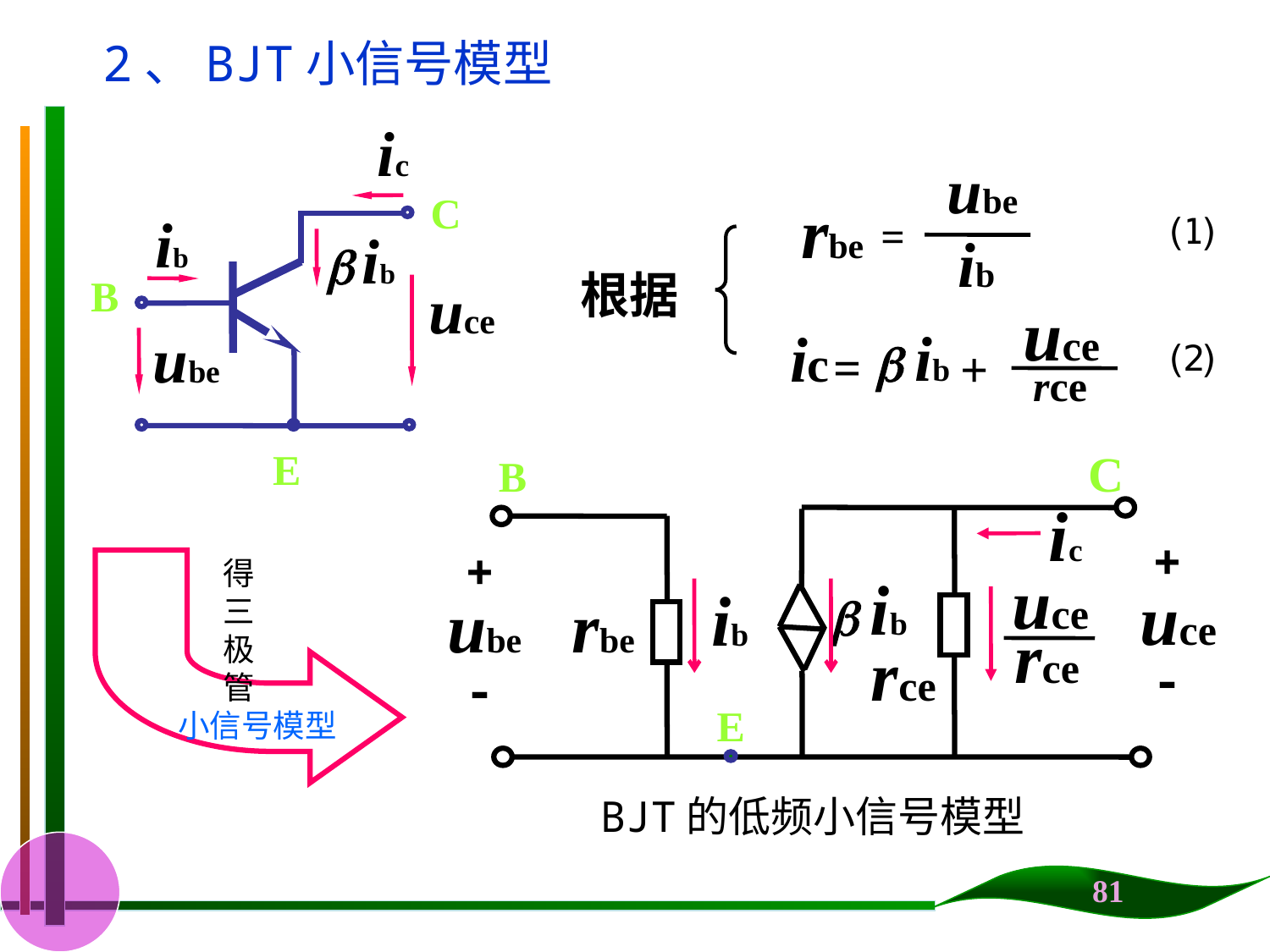

2、BJT小信号模型
ic
C

ib

β ib

B
uce

ube

E
ube
rbe
=
ib

(1)

(2)

根据
uce
 β ib
ic
=
+
rce

C

B

rbe

E
ic

uce
rce

 rce

+

-
uce
+

-
ube
得
三
极
管
    小信号模型

β ib
ib

BJT的低频小信号模型
81